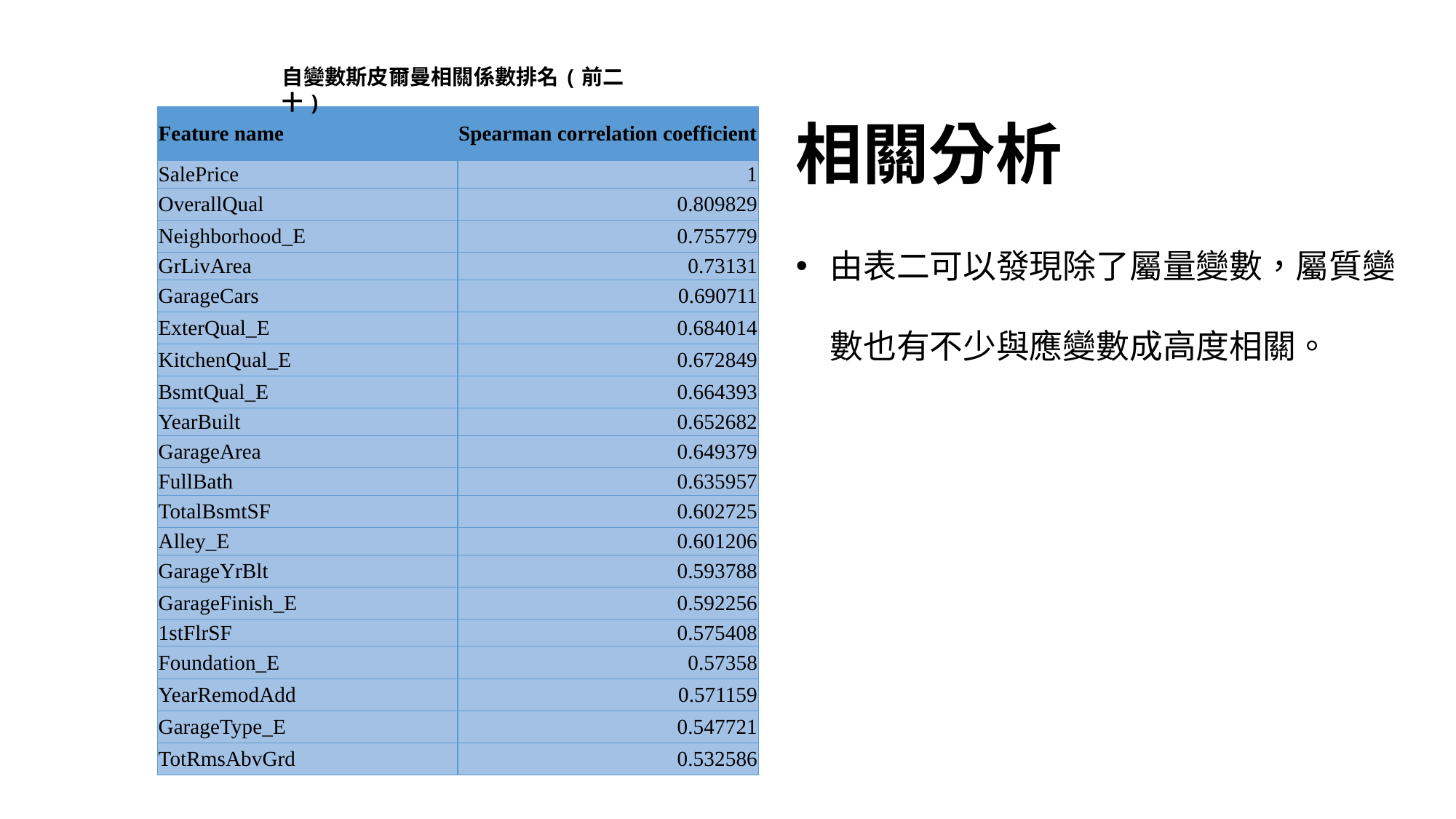

自變數斯皮爾曼相關係數排名(前二十)
| Feature name | Spearman correlation coefficient |
| --- | --- |
| SalePrice | 1 |
| OverallQual | 0.809829 |
| Neighborhood\_E | 0.755779 |
| GrLivArea | 0.73131 |
| GarageCars | 0.690711 |
| ExterQual\_E | 0.684014 |
| KitchenQual\_E | 0.672849 |
| BsmtQual\_E | 0.664393 |
| YearBuilt | 0.652682 |
| GarageArea | 0.649379 |
| FullBath | 0.635957 |
| TotalBsmtSF | 0.602725 |
| Alley\_E | 0.601206 |
| GarageYrBlt | 0.593788 |
| GarageFinish\_E | 0.592256 |
| 1stFlrSF | 0.575408 |
| Foundation\_E | 0.57358 |
| YearRemodAdd | 0.571159 |
| GarageType\_E | 0.547721 |
| TotRmsAbvGrd | 0.532586 |
相關分析
由表二可以發現除了屬量變數，屬質變數也有不少與應變數成高度相關。